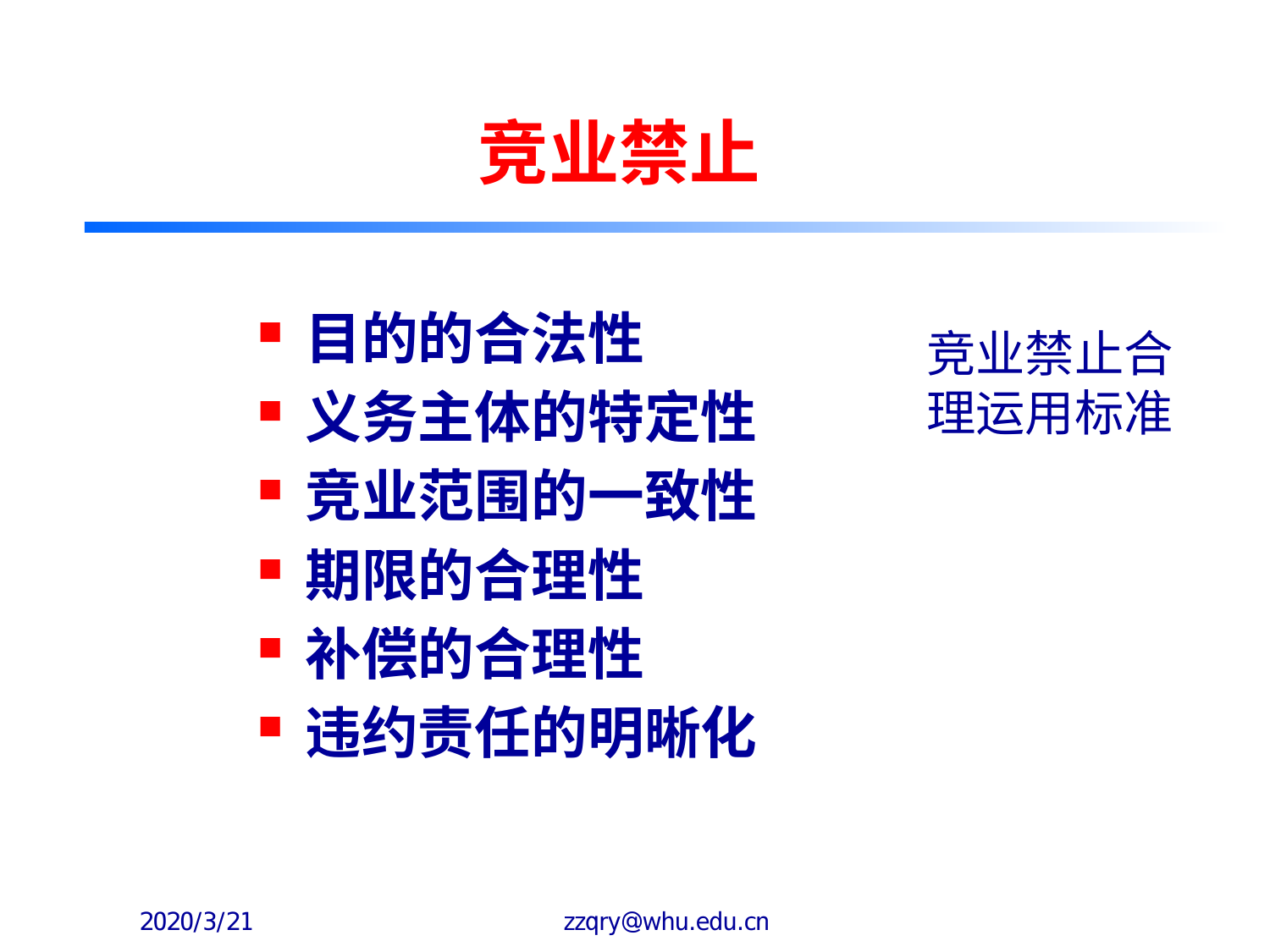

# 竞业禁止
目的的合法性
义务主体的特定性
竞业范围的一致性
期限的合理性
补偿的合理性
违约责任的明晰化
竞业禁止合理运用标准
2020/3/21
zzqry@whu.edu.cn